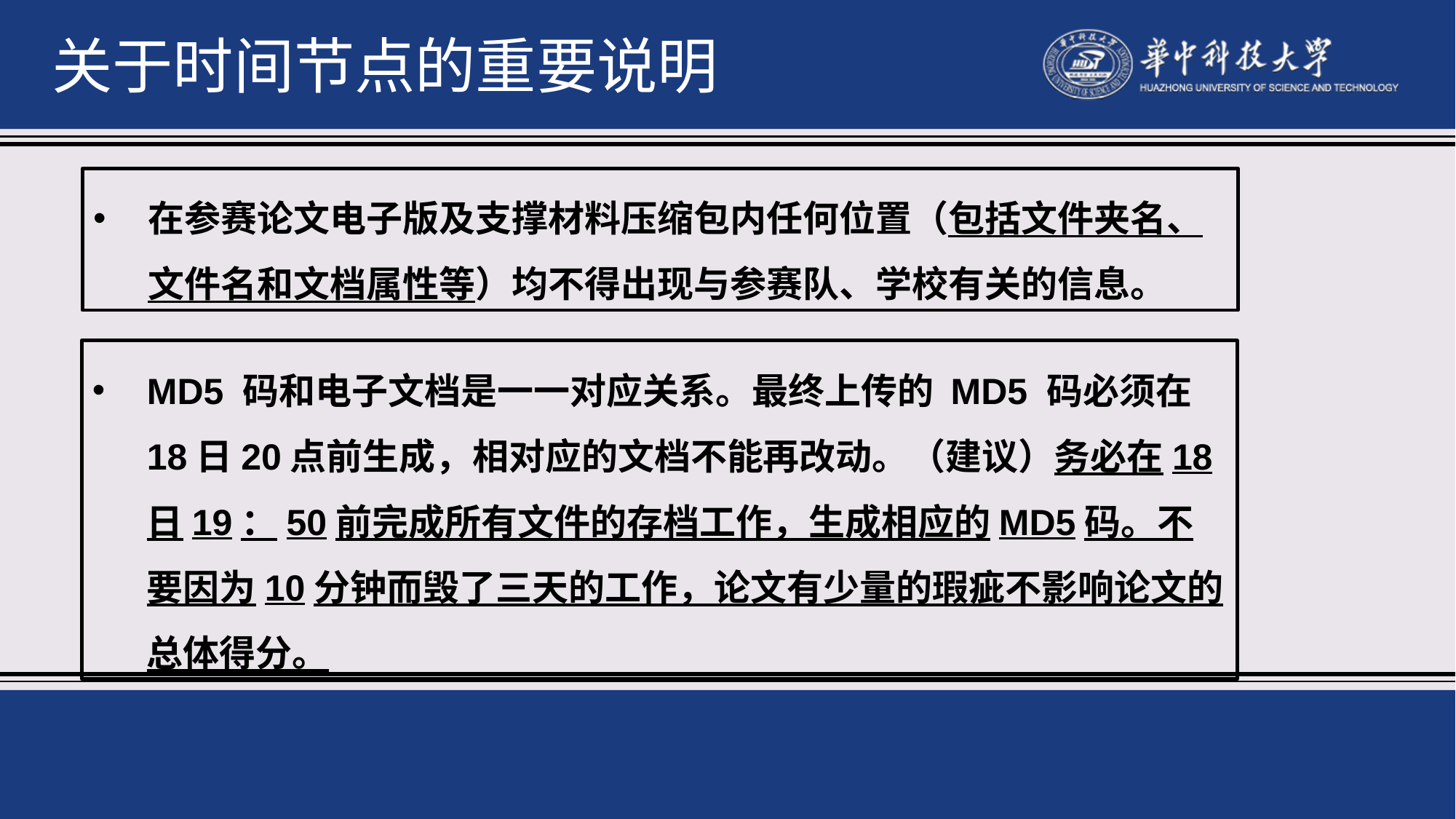

关于时间节点的重要说明
在参赛论文电子版及支撑材料压缩包内任何位置（包括文件夹名、文件名和文档属性等）均不得出现与参赛队、学校有关的信息。
MD5 码和电子文档是一一对应关系。最终上传的 MD5 码必须在18日20点前生成，相对应的文档不能再改动。（建议）务必在18日19：50前完成所有文件的存档工作，生成相应的MD5码。不要因为10分钟而毁了三天的工作，论文有少量的瑕疵不影响论文的总体得分。